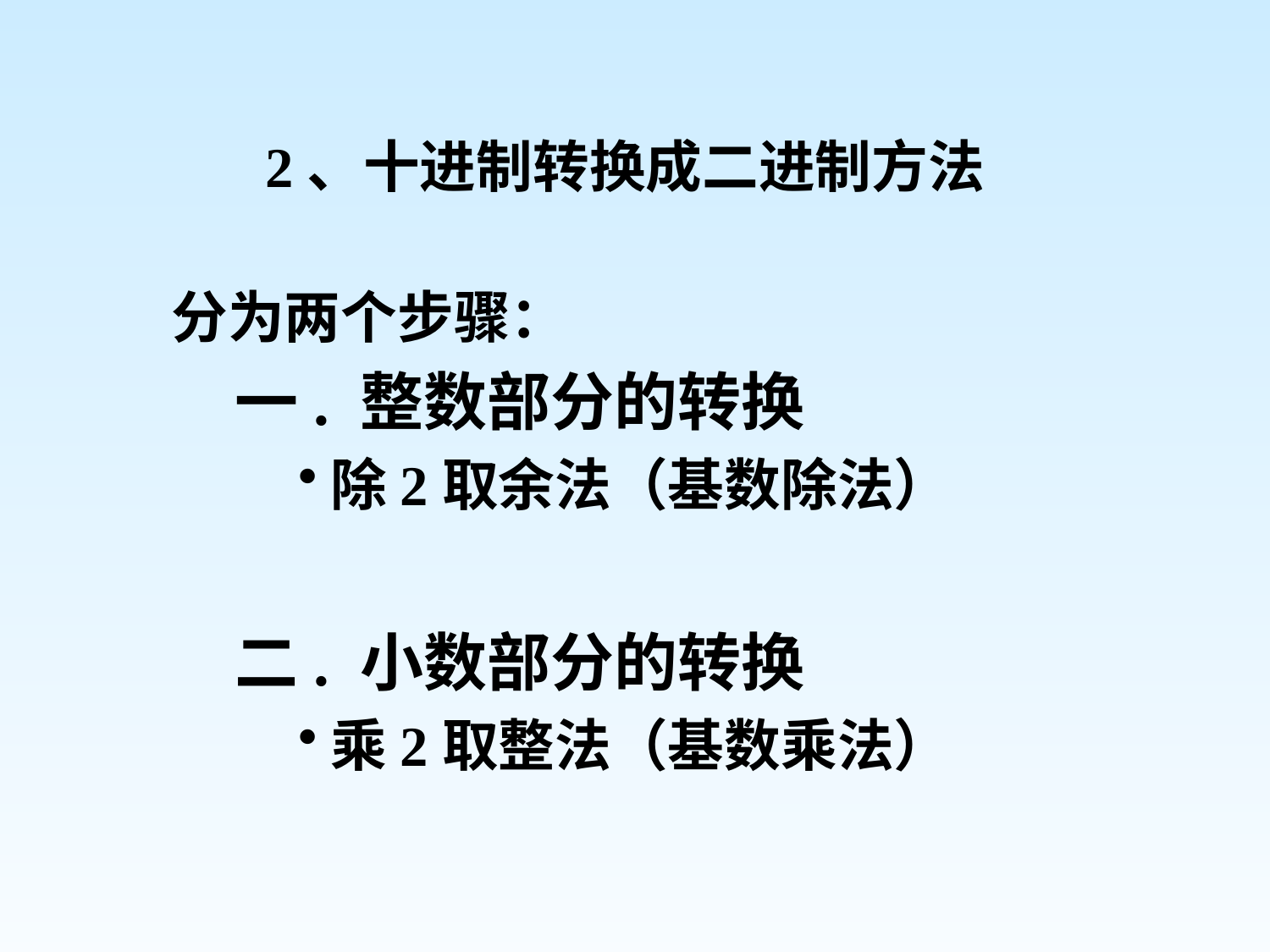

# 2、十进制转换成二进制方法
分为两个步骤：
一. 整数部分的转换
除2取余法（基数除法）

二. 小数部分的转换
乘2取整法（基数乘法）
14